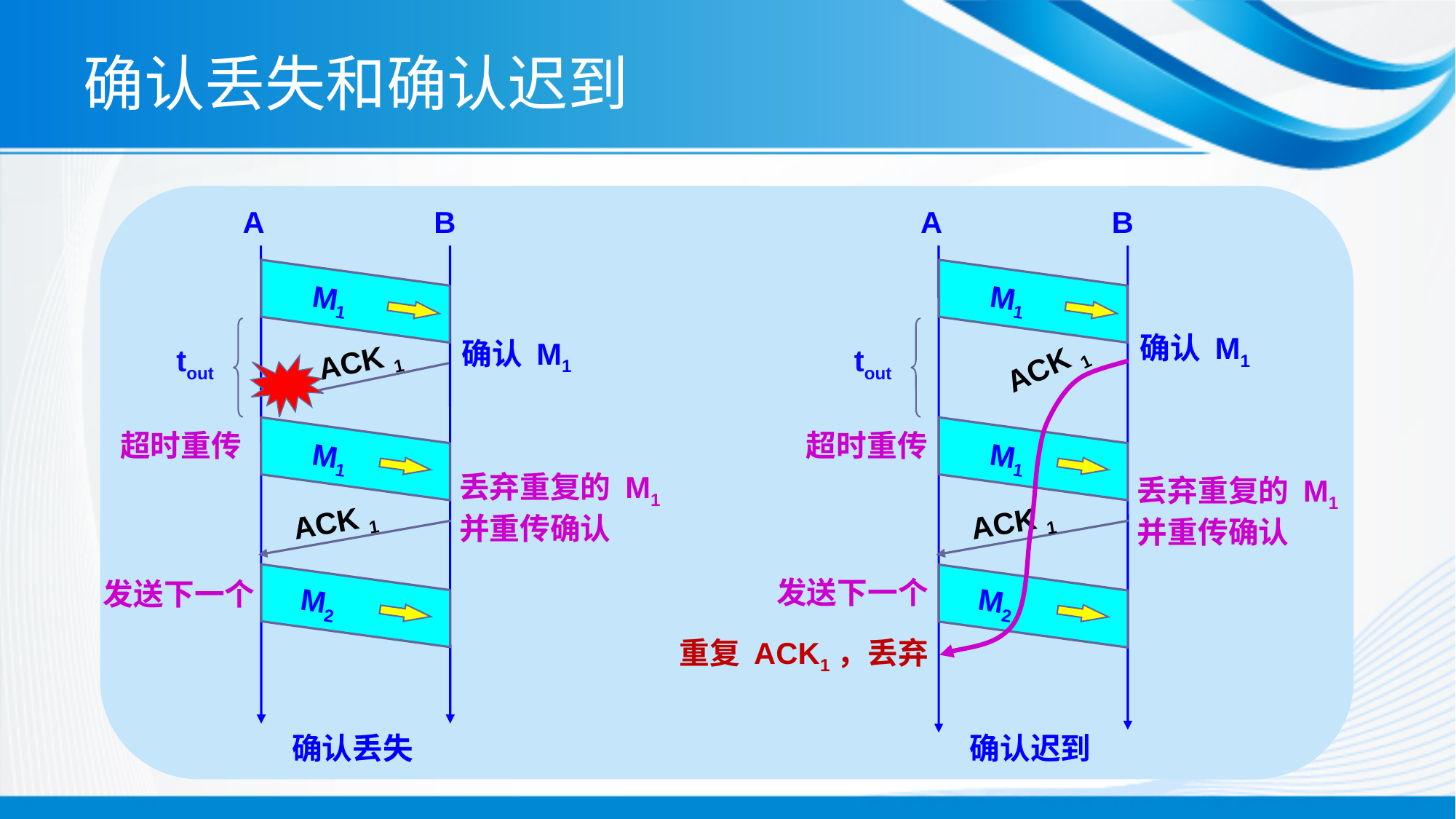

# 确认丢失和确认迟到

A
B
A
B

M1

M1

tout

tout
确认 M1
确认 M1
ACK 1

ACK 1

M1

M1

超时重传
超时重传
丢弃重复的 M1
并重传确认
丢弃重复的 M1
并重传确认
ACK 1

ACK 1

M2

M2

发送下一个
发送下一个
重复 ACK1，丢弃
确认丢失
确认迟到